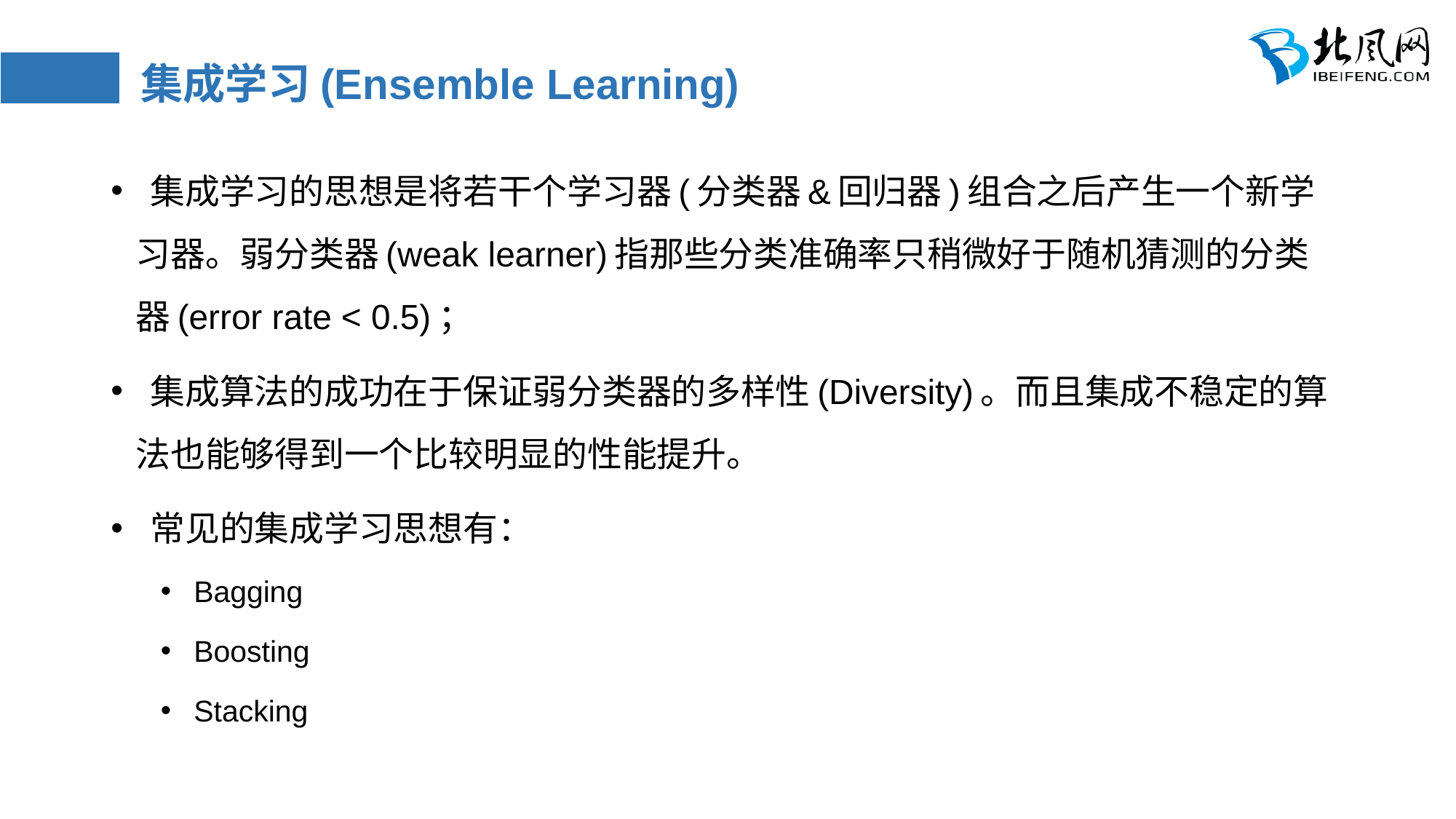

# 集成学习(Ensemble Learning)
 集成学习的思想是将若干个学习器(分类器&回归器)组合之后产生一个新学习器。弱分类器(weak learner)指那些分类准确率只稍微好于随机猜测的分类器(error rate < 0.5)；
 集成算法的成功在于保证弱分类器的多样性(Diversity)。而且集成不稳定的算法也能够得到一个比较明显的性能提升。
 常见的集成学习思想有：
 Bagging
 Boosting
 Stacking